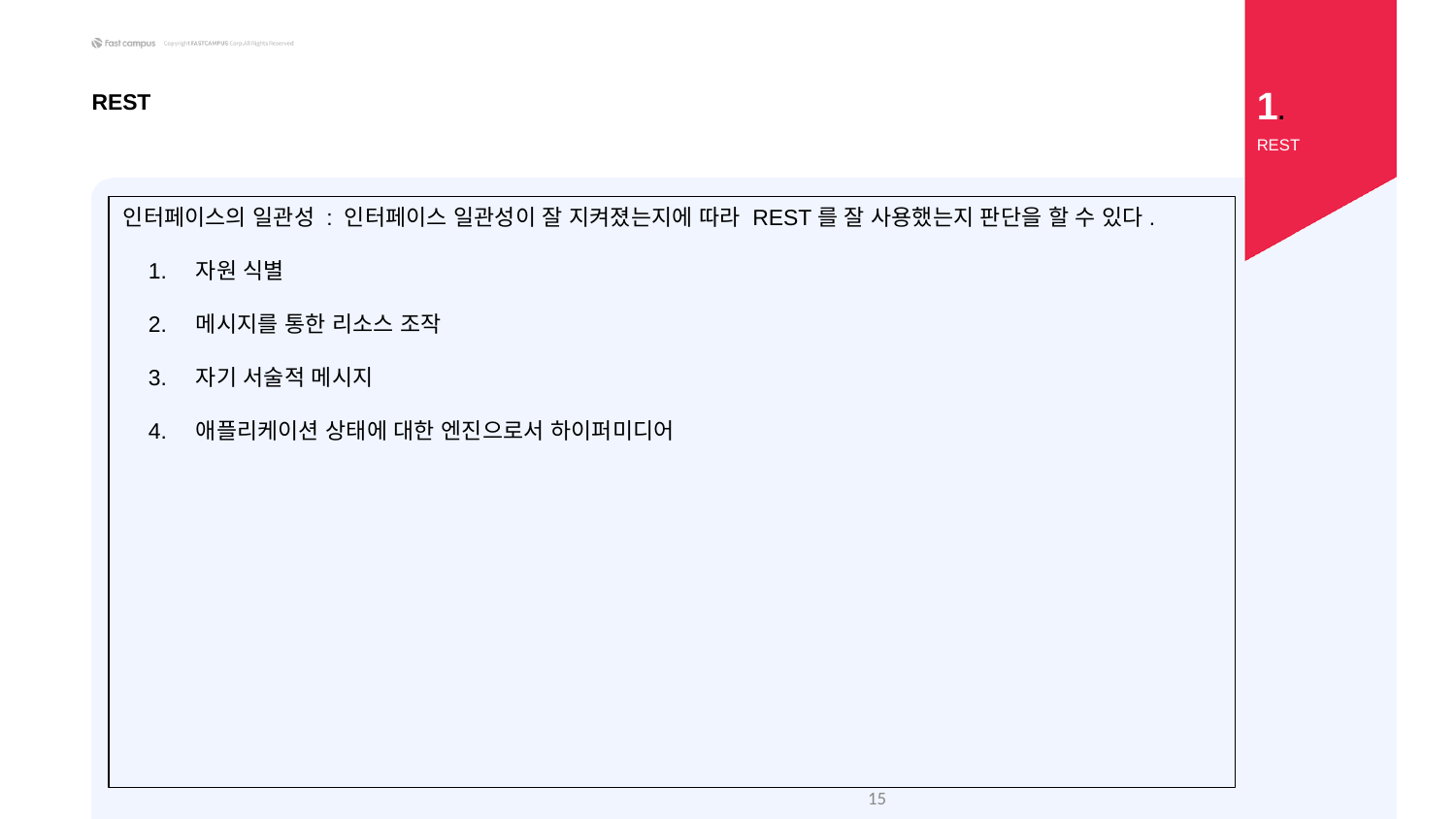

1.
REST
REST
인터페이스의 일관성 : 인터페이스 일관성이 잘 지켜졌는지에 따라 REST를 잘 사용했는지 판단을 할 수 있다.

자원 식별
메시지를 통한 리소스 조작
자기 서술적 메시지
애플리케이션 상태에 대한 엔진으로서 하이퍼미디어

15